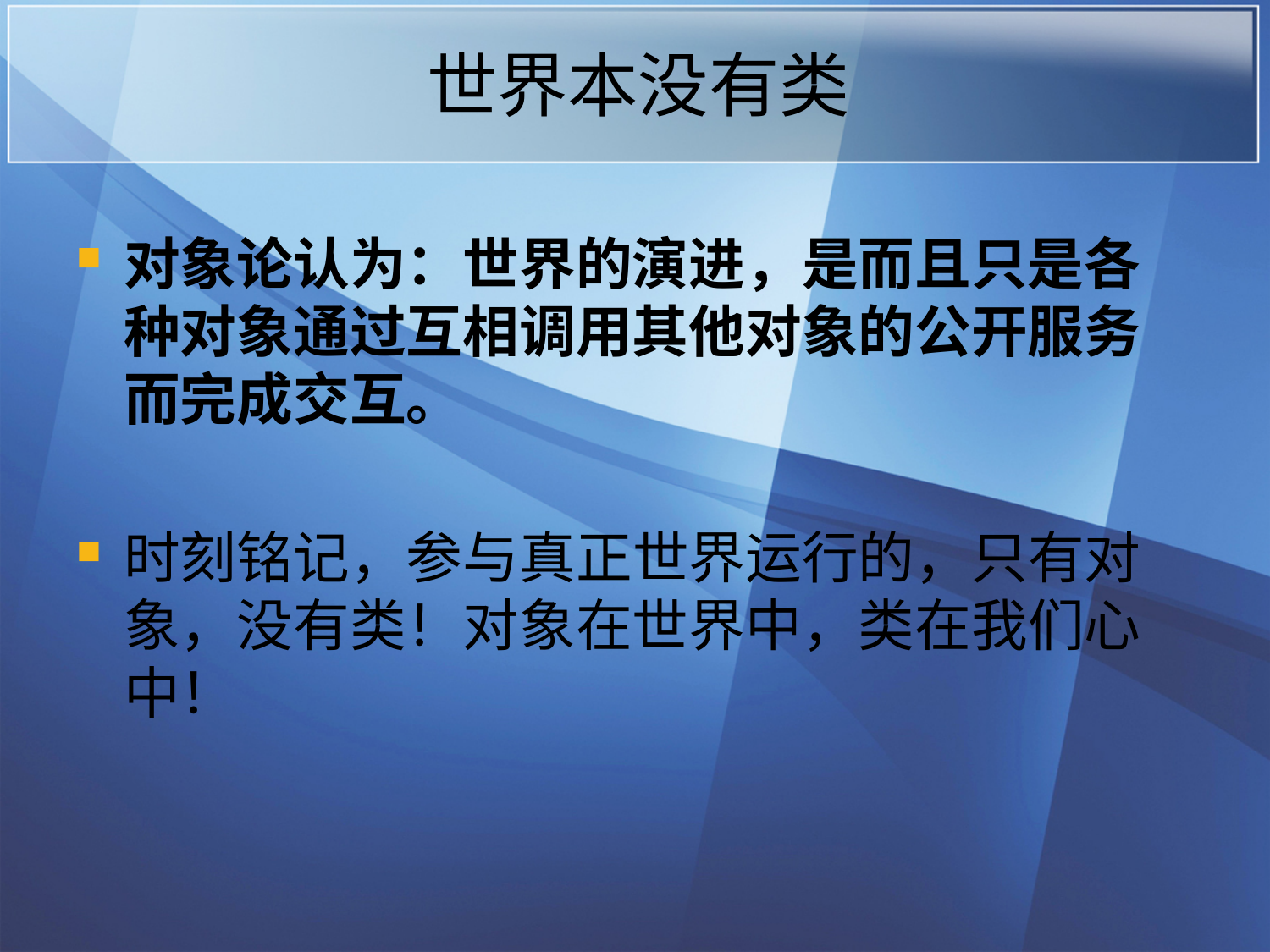

# 世界本没有类
对象论认为：世界的演进，是而且只是各种对象通过互相调用其他对象的公开服务而完成交互。

时刻铭记，参与真正世界运行的，只有对象，没有类！对象在世界中，类在我们心中！